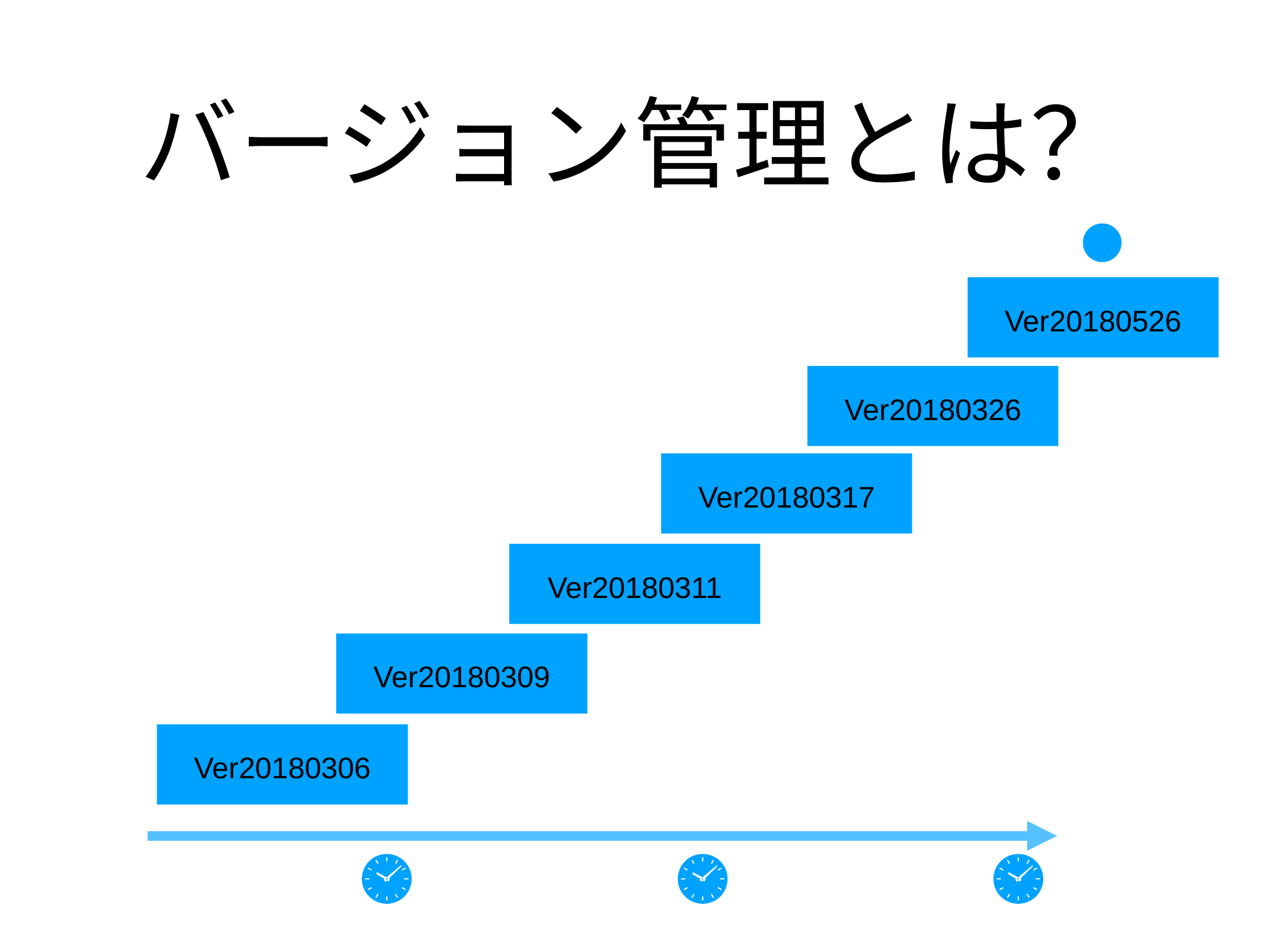

バージョン管理とは？

Ver20180526

Ver20180326

Ver20180317

Ver20180311

Ver20180309

Ver20180306